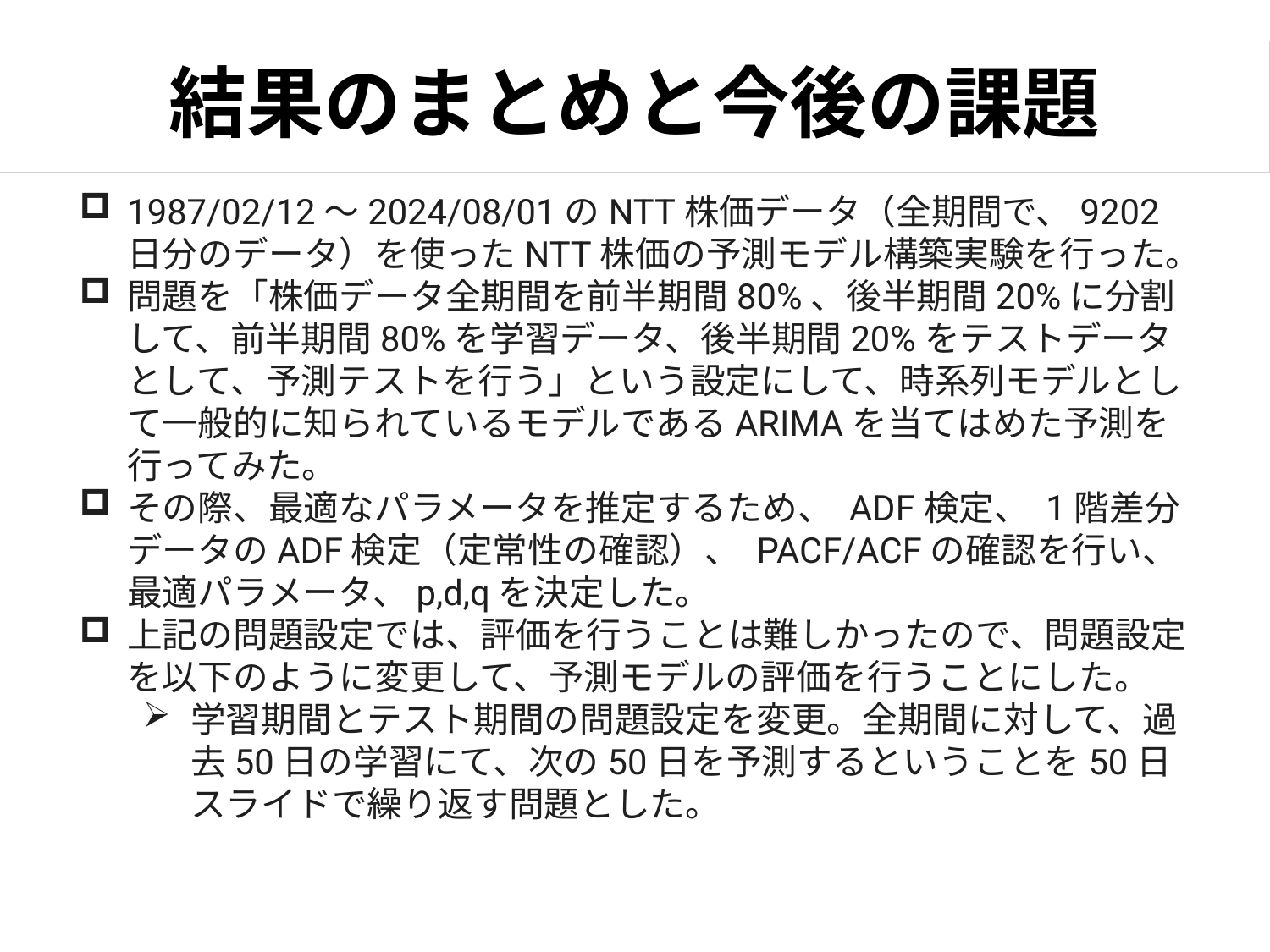

結果のまとめと今後の課題
1987/02/12～2024/08/01のNTT株価データ（全期間で、9202日分のデータ）を使ったNTT株価の予測モデル構築実験を行った。
問題を「株価データ全期間を前半期間80%、後半期間20%に分割して、前半期間80%を学習データ、後半期間20%をテストデータとして、予測テストを行う」という設定にして、時系列モデルとして一般的に知られているモデルであるARIMAを当てはめた予測を行ってみた。
その際、最適なパラメータを推定するため、 ADF検定、 1階差分データのADF検定（定常性の確認）、 PACF/ACFの確認を行い、最適パラメータ、p,d,qを決定した。
上記の問題設定では、評価を行うことは難しかったので、問題設定を以下のように変更して、予測モデルの評価を行うことにした。
学習期間とテスト期間の問題設定を変更。全期間に対して、過去50日の学習にて、次の50日を予測するということを50日スライドで繰り返す問題とした。